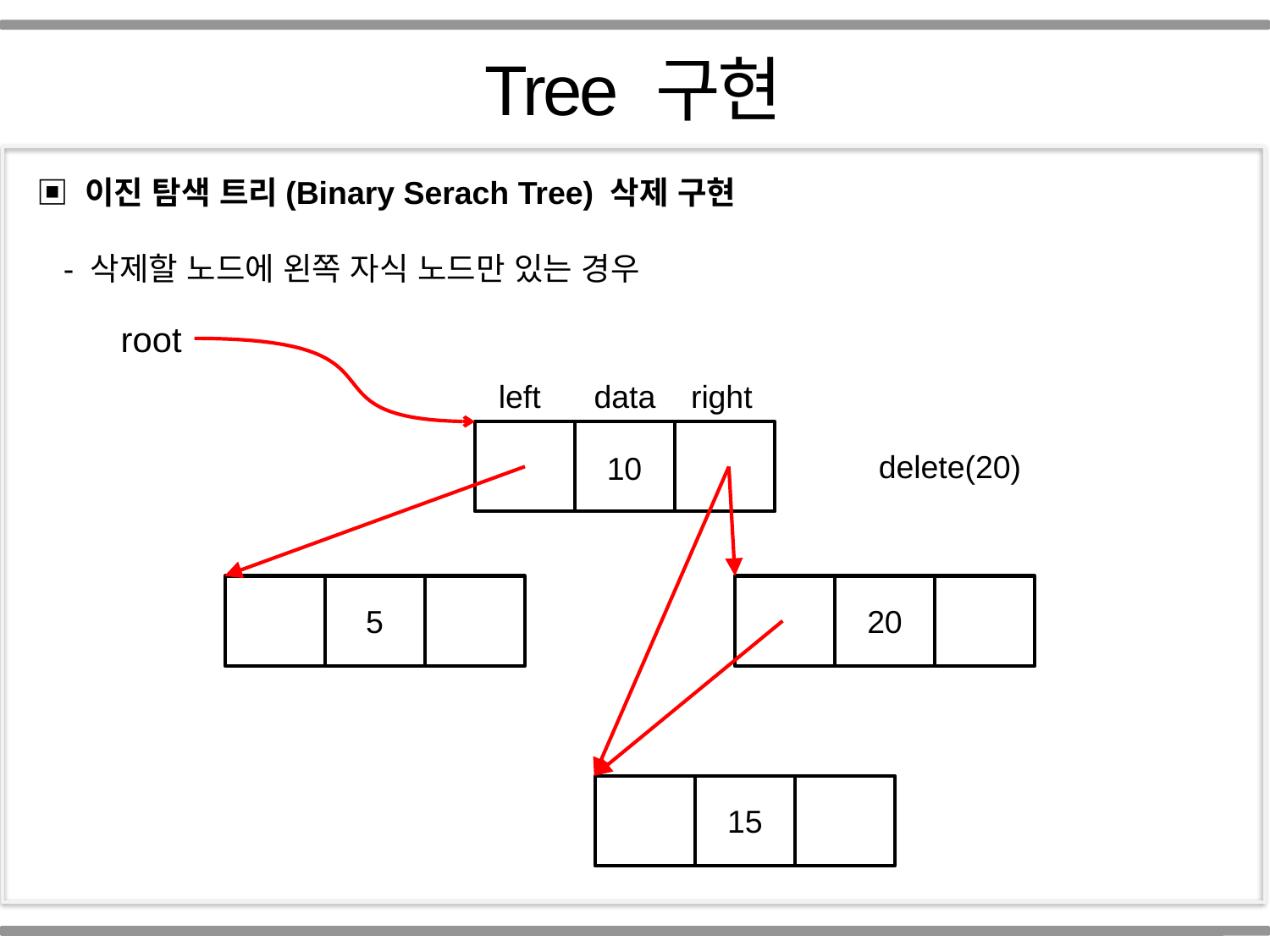

Part 01

Tree 구현

▣ 이진 탐색 트리(Binary Serach Tree) 삭제 구현

   - 삭제할 노드에 왼쪽 자식 노드만 있는 경우
root
left
data
right

delete(20)
10

5
20

15